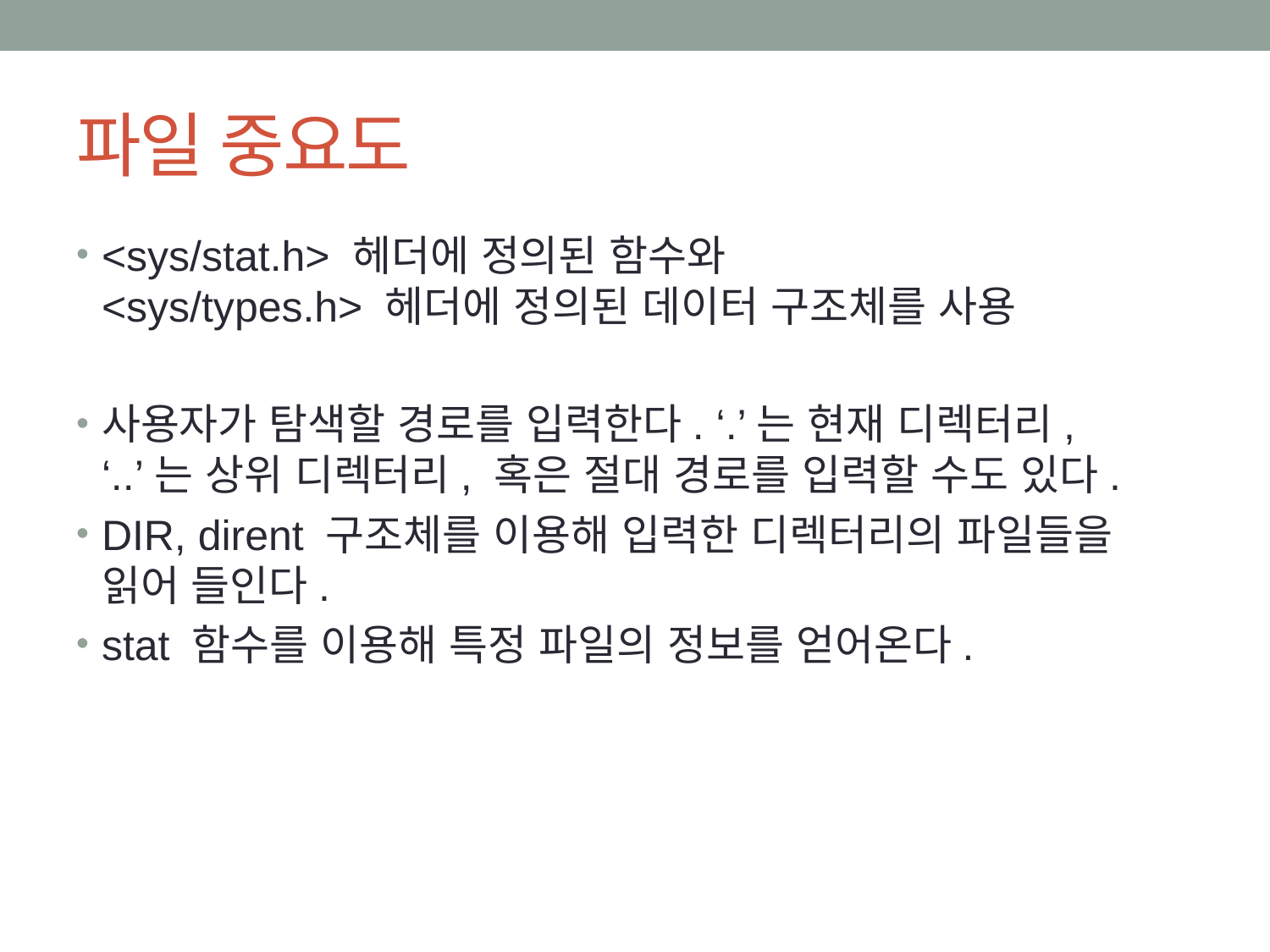

# 파일 중요도
<sys/stat.h> 헤더에 정의된 함수와
<sys/types.h> 헤더에 정의된 데이터 구조체를 사용

사용자가 탐색할 경로를 입력한다. ‘.’는 현재 디렉터리,
‘..’는 상위 디렉터리, 혹은 절대 경로를 입력할 수도 있다.
DIR, dirent 구조체를 이용해 입력한 디렉터리의 파일들을
읽어 들인다.
stat 함수를 이용해 특정 파일의 정보를 얻어온다.